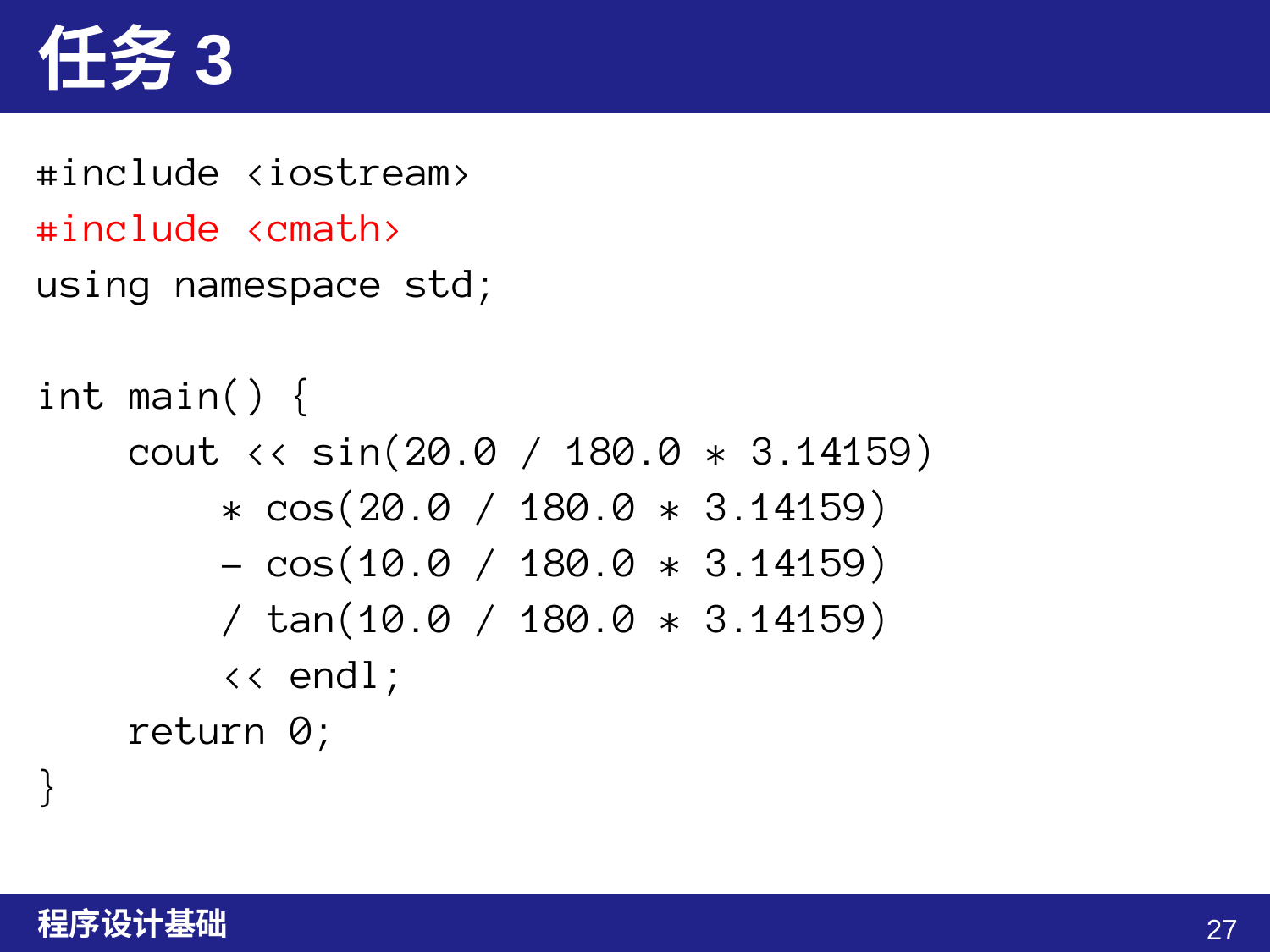

# 任务3
#include <iostream>
#include <cmath>
using namespace std;

int main() {
    cout << sin(20.0 / 180.0 * 3.14159)
        * cos(20.0 / 180.0 * 3.14159)
        - cos(10.0 / 180.0 * 3.14159)
        / tan(10.0 / 180.0 * 3.14159)
        << endl;
    return 0;
}